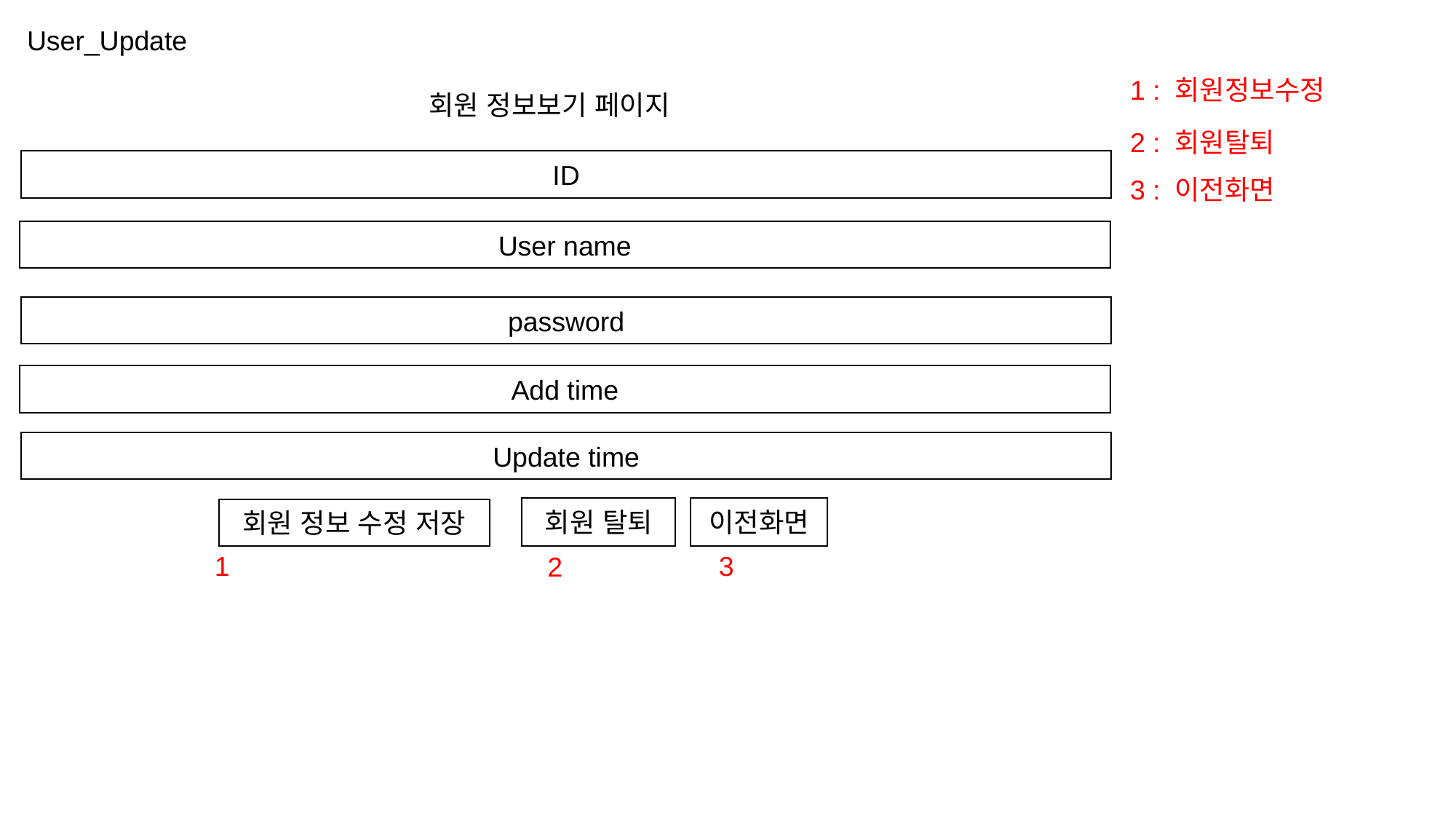

User_Update
1 : 회원정보수정
회원 정보보기 페이지
2 : 회원탈퇴
ID
3 : 이전화면
User name
password
Add time
Update time
회원 탈퇴
이전화면
회원 정보 수정 저장
1
3
2